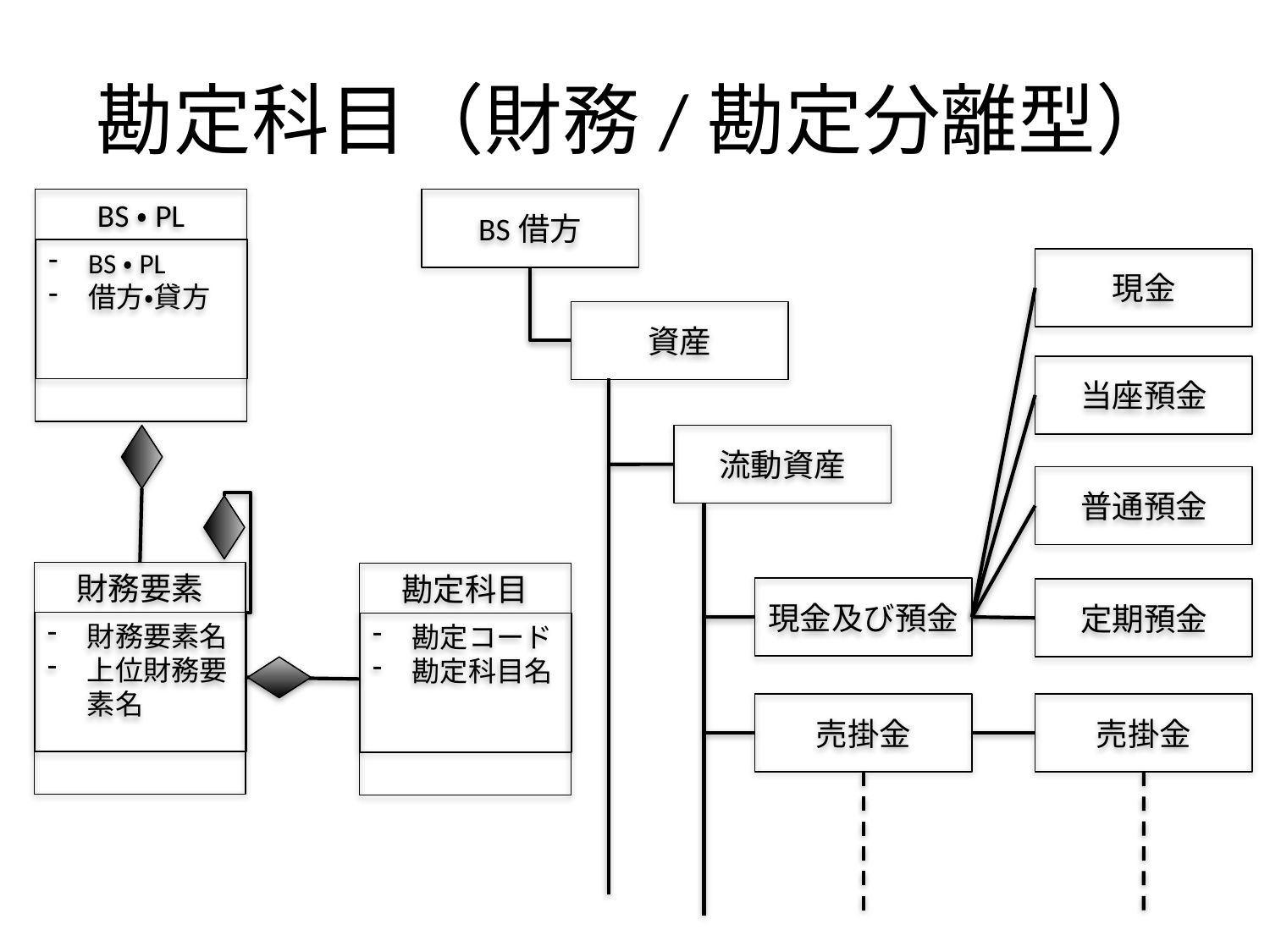

# 勘定科目（財務/勘定分離型）
BS・PL
BS借方
BS・PL
借方・貸方
現金
資産
当座預金
流動資産

普通預金

財務要素
勘定科目
現金及び預金
定期預金
財務要素名
上位財務要素名
勘定コード
勘定科目名

売掛金
売掛金